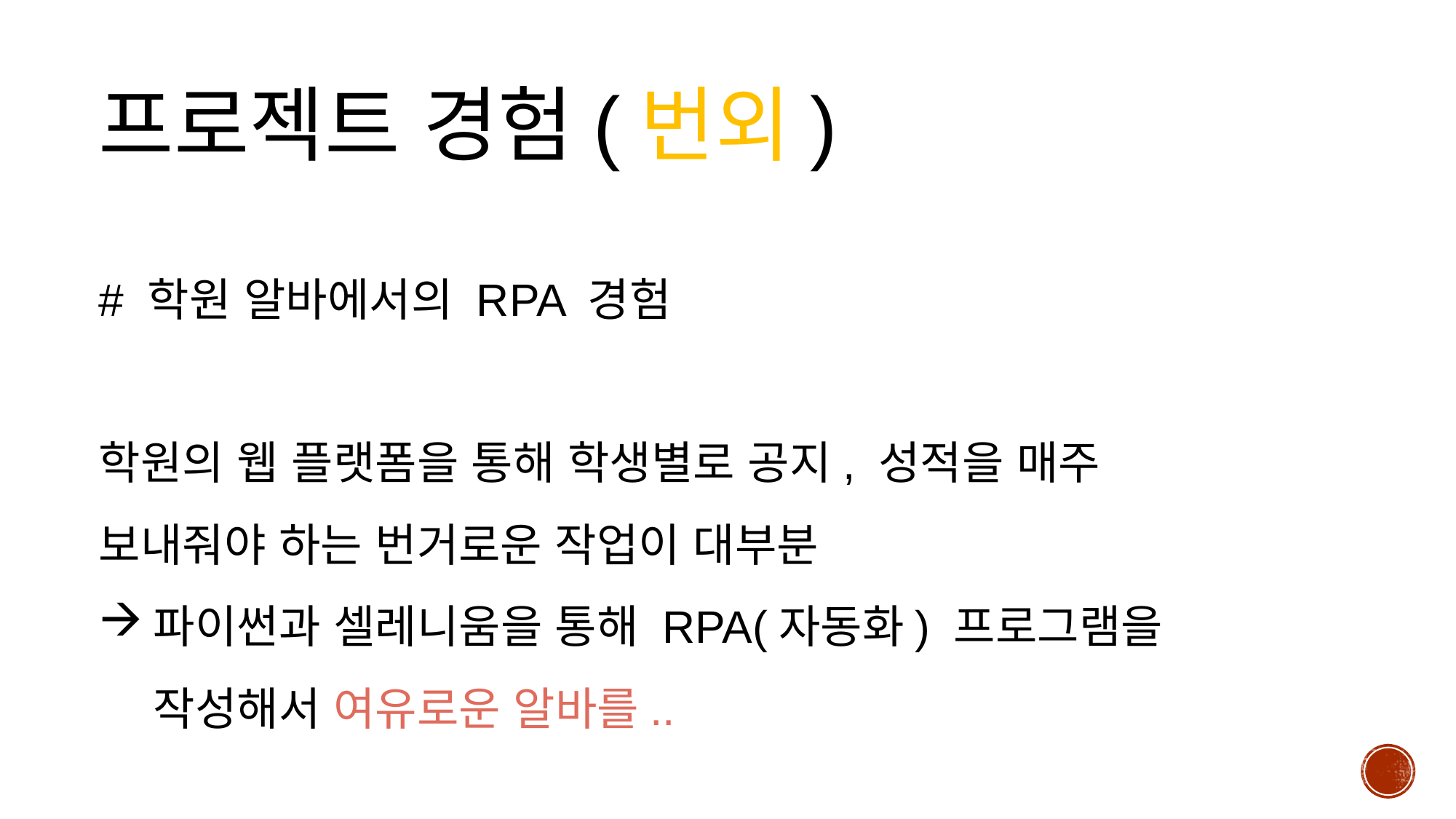

프로젝트 경험(번외)
# 학원 알바에서의 RPA 경험

학원의 웹 플랫폼을 통해 학생별로 공지, 성적을 매주 보내줘야 하는 번거로운 작업이 대부분
파이썬과 셀레니움을 통해 RPA(자동화) 프로그램을 작성해서 여유로운 알바를..